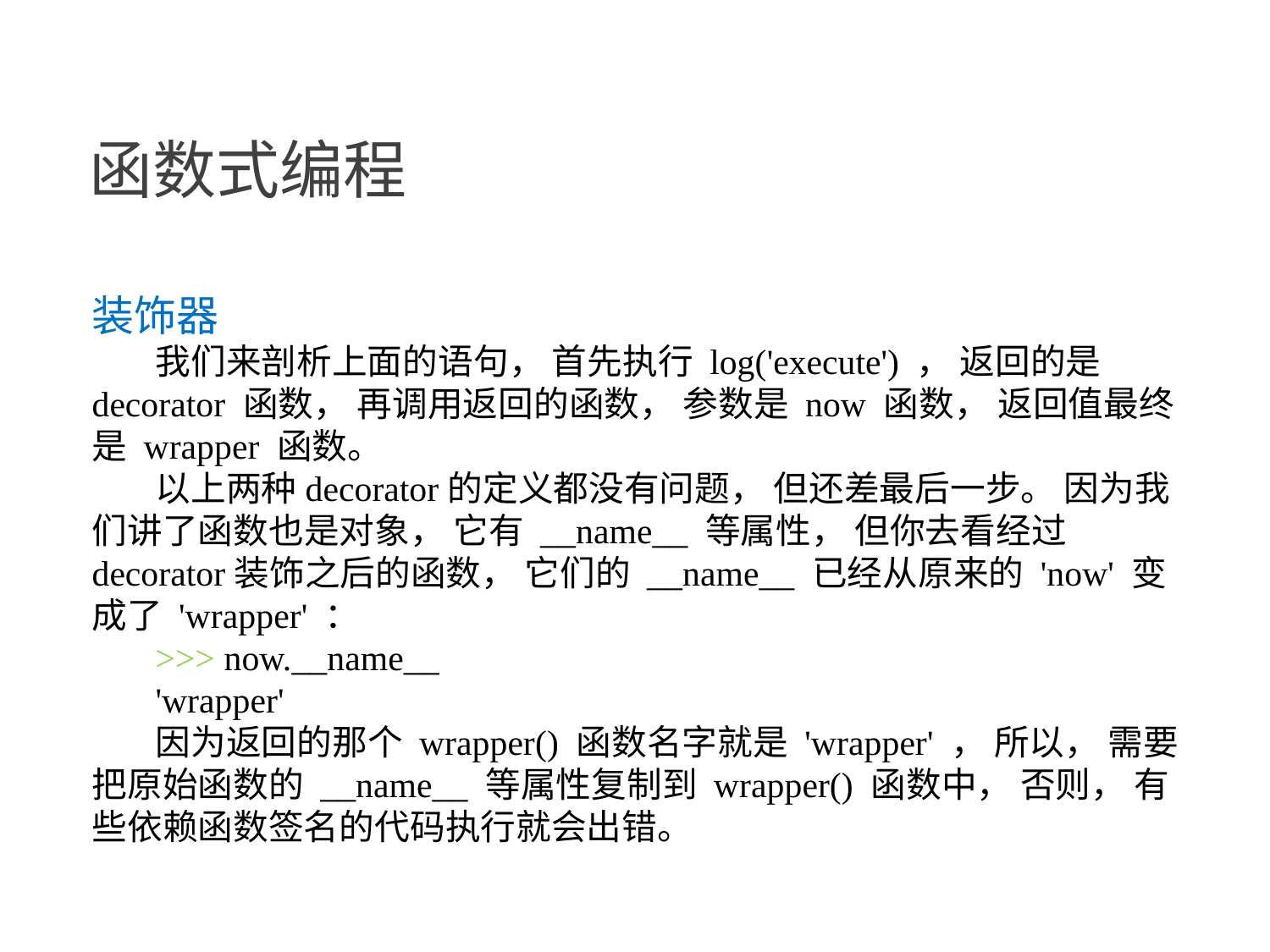

函数式编程
装饰器
我们来剖析上面的语句， 首先执行 log('execute') ， 返回的是 decorator 函数， 再调用返回的函数， 参数是 now 函数， 返回值最终是 wrapper 函数。
以上两种decorator的定义都没有问题， 但还差最后一步。 因为我们讲了函数也是对象， 它有 __name__ 等属性， 但你去看经过decorator装饰之后的函数， 它们的 __name__ 已经从原来的 'now' 变成了 'wrapper' ：
>>> now.__name__
'wrapper'
因为返回的那个 wrapper() 函数名字就是 'wrapper' ， 所以， 需要把原始函数的 __name__ 等属性复制到 wrapper() 函数中， 否则， 有些依赖函数签名的代码执行就会出错。